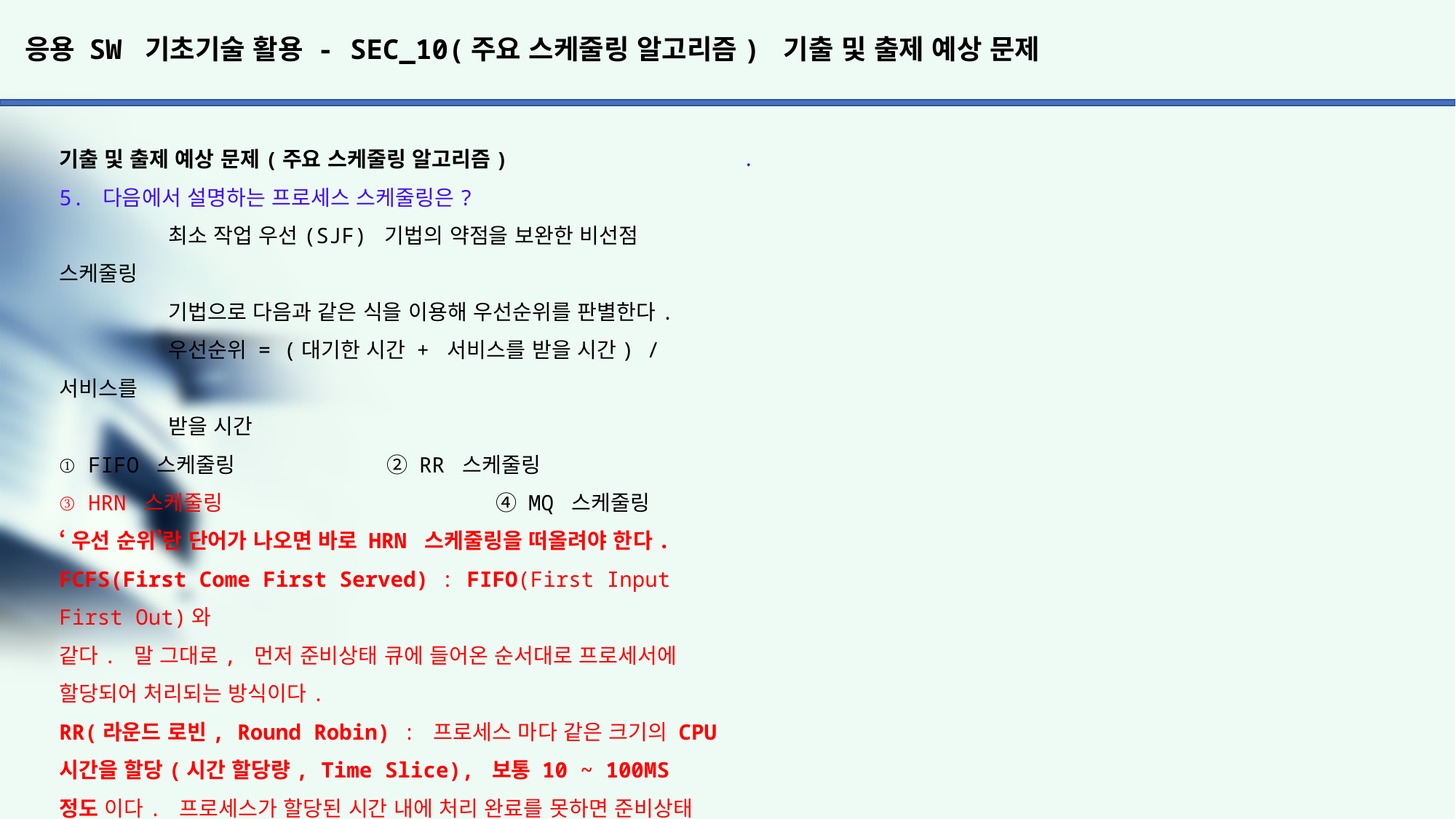

# 응용 SW 기초기술 활용 - SEC_10(주요 스케줄링 알고리즘) 기출 및 출제 예상 문제
.
기출 및 출제 예상 문제(주요 스케줄링 알고리즘)
5. 다음에서 설명하는 프로세스 스케줄링은?
	최소 작업 우선(SJF) 기법의 약점을 보완한 비선점 스케줄링
	기법으로 다음과 같은 식을 이용해 우선순위를 판별한다.
	우선순위 = (대기한 시간 + 서비스를 받을 시간) / 서비스를
	받을 시간
① FIFO 스케줄링		② RR 스케줄링
③ HRN 스케줄링			④ MQ 스케줄링
‘우선 순위’란 단어가 나오면 바로 HRN 스케줄링을 떠올려야 한다.
FCFS(First Come First Served) : FIFO(First Input First Out)와
같다. 말 그대로, 먼저 준비상태 큐에 들어온 순서대로 프로세서에 할당되어 처리되는 방식이다.
RR(라운드 로빈, Round Robin) : 프로세스 마다 같은 크기의 CPU
시간을 할당(시간 할당량, Time Slice), 보통 10 ~ 100MS 정도 이다. 프로세스가 할당된 시간 내에 처리 완료를 못하면 준비상태
큐 리스트의 가장 뒤로 보내지고, CPU 는 대기중인 다음 프로세스
로 넘어가며, 균등한 CPU 점유 시간을 보장하며, 시분할 시스템에
사용된다.
다단계 큐(Multi Level Queue) : 작업들을 여러 종류의 그룹으로
분할, 여러 개의 큐를 이용하여 상위 단계 작업이 선점한다. 각
큐는 자신 만의 독자적인 스케줄링 기법을 가진다.
6. 다음 중 HRN에 대한 설명으로 옳지 않은 것은?
① 대기시간과 서비스시간을 이용하는 방법이다.
② 대기 시간이 긴 프로세스일 경우 우선순위가 높다.
③ 우선순위 계산식 값이 낮을수록 우선순위가 높다.
④ SJF 기법을 보완하기 위한 스케쥴링 방법이다.
HRN 기법의 우선순위 계산식을 통해 산출된 값이 클수록 우선순위
가 높다.